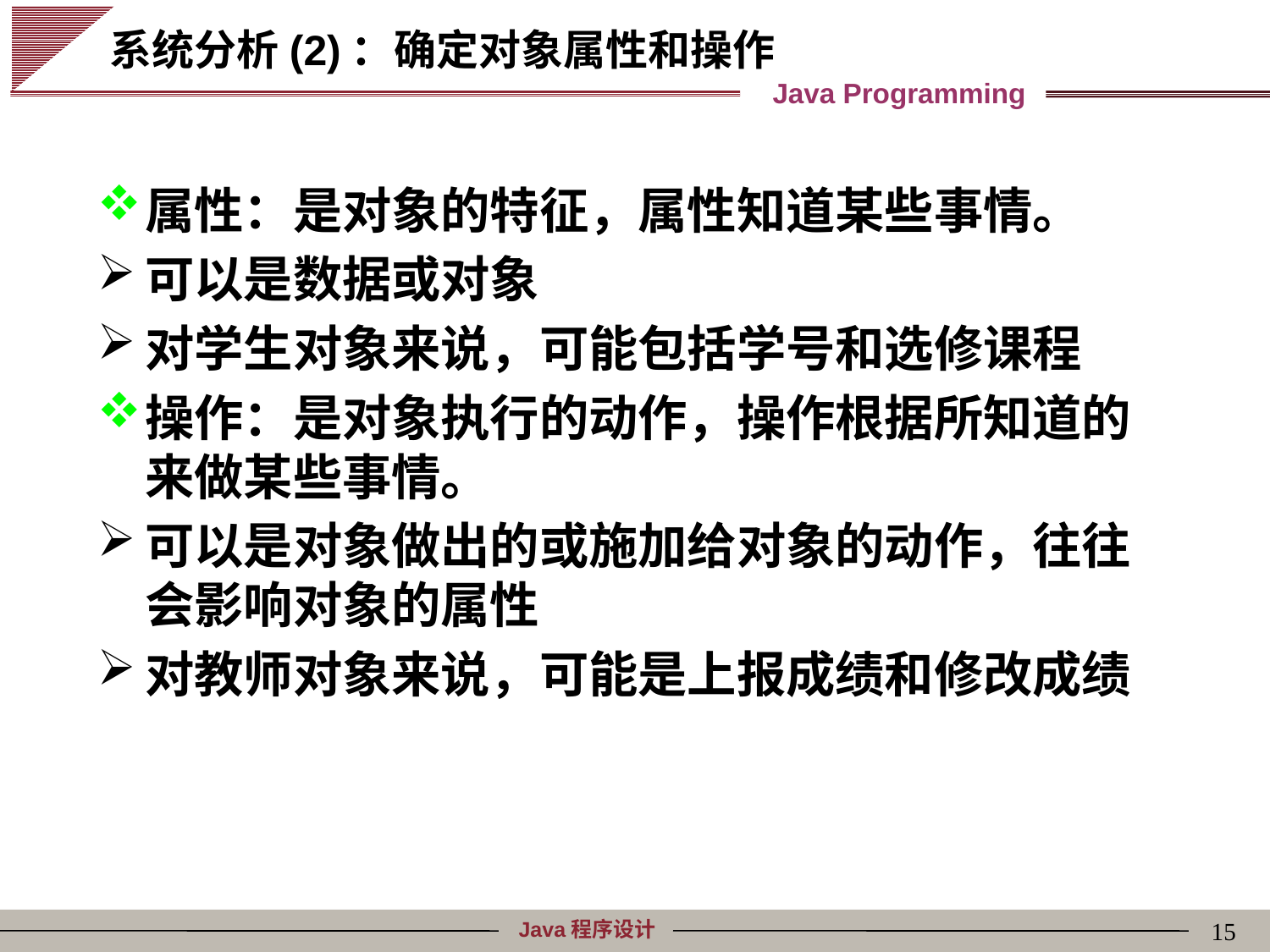

# 系统分析(2)：确定对象属性和操作
属性：是对象的特征，属性知道某些事情。
可以是数据或对象
对学生对象来说，可能包括学号和选修课程
操作：是对象执行的动作，操作根据所知道的来做某些事情。
可以是对象做出的或施加给对象的动作，往往会影响对象的属性
对教师对象来说，可能是上报成绩和修改成绩